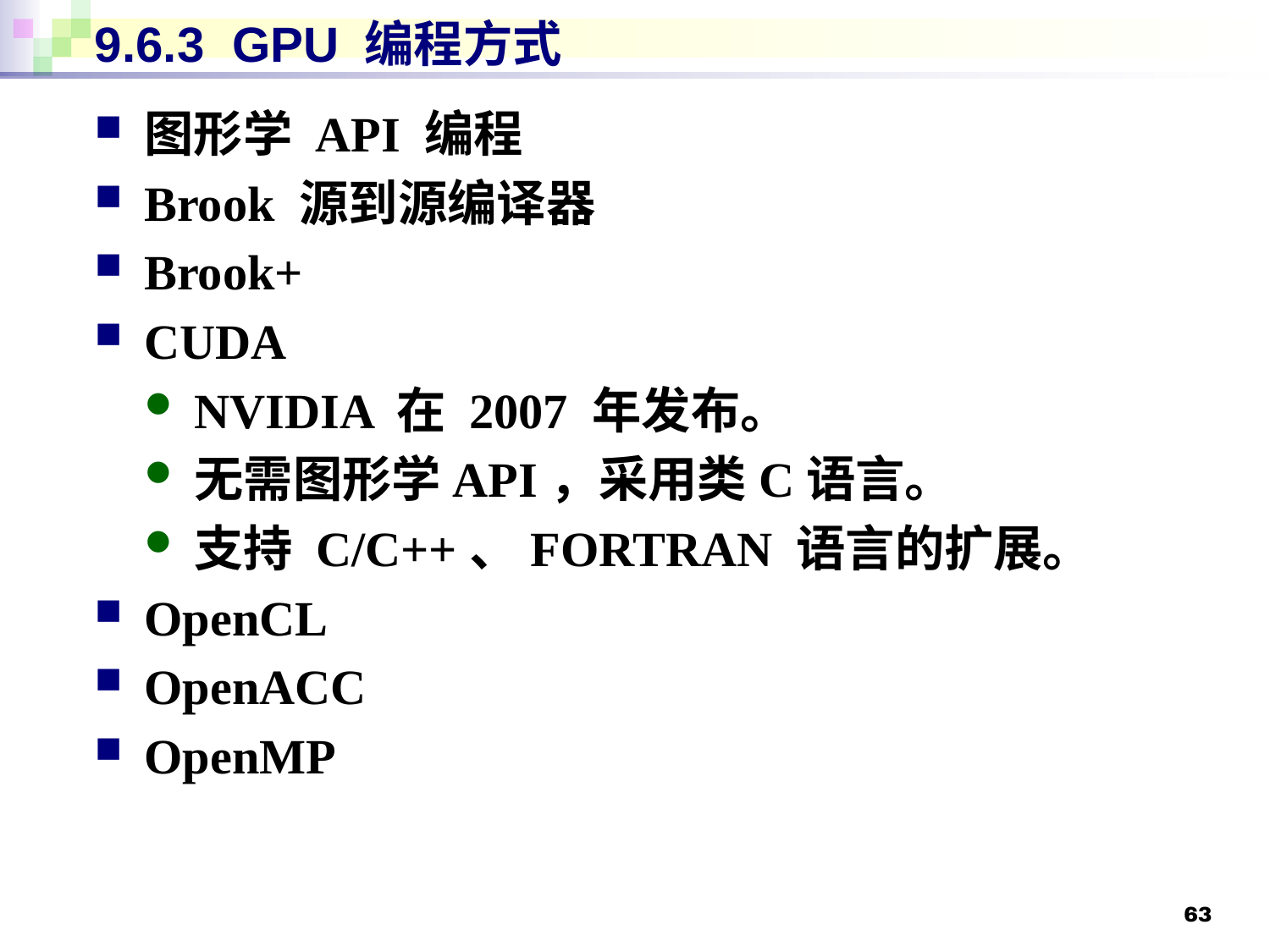

# 9.6.3  GPU 编程方式
图形学 API 编程
Brook 源到源编译器
Brook+
CUDA
NVIDIA 在 2007 年发布。
无需图形学API，采用类C语言。
支持 C/C++、FORTRAN 语言的扩展。
OpenCL
OpenACC
OpenMP
63